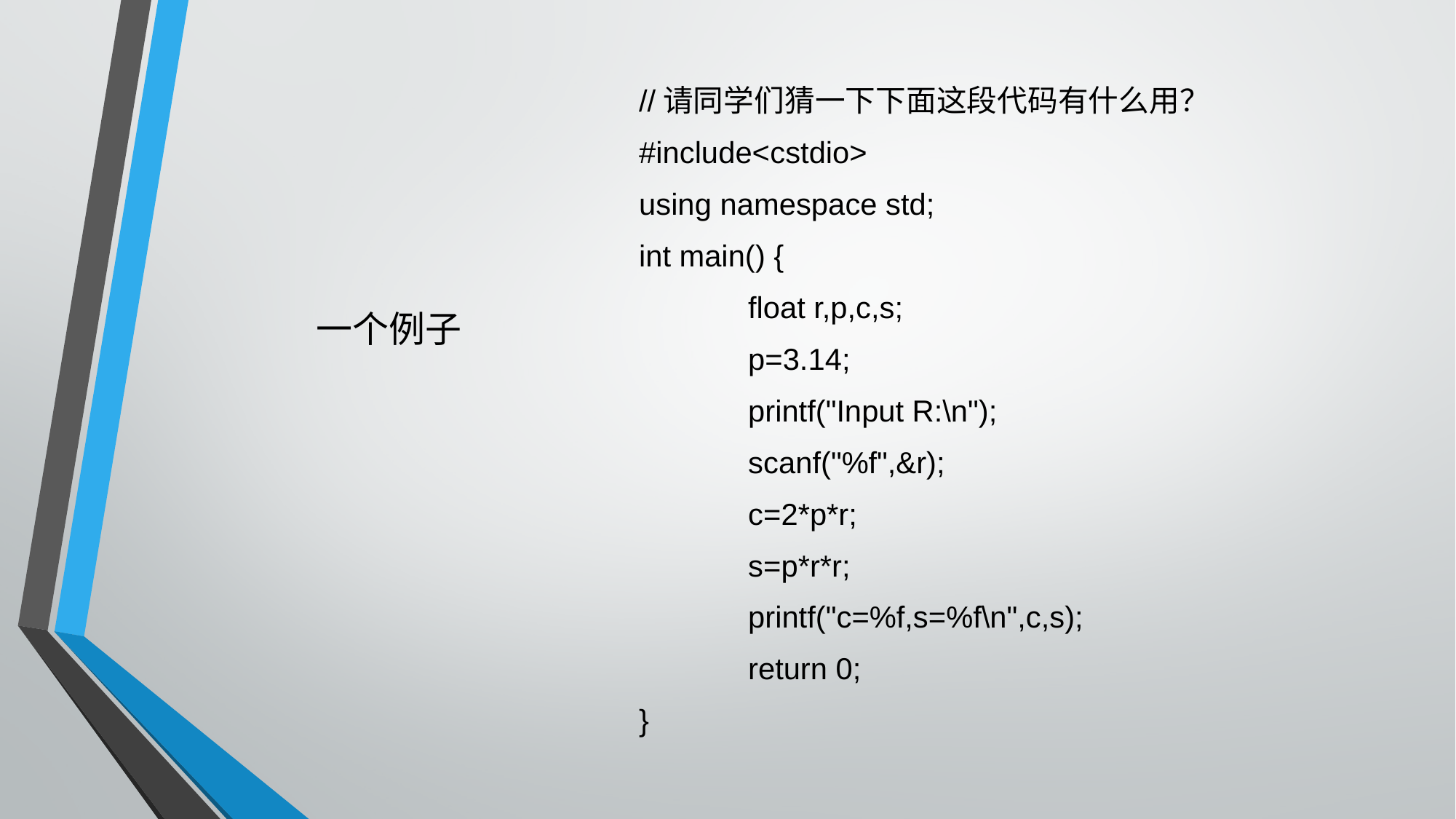

//请同学们猜一下下面这段代码有什么用？
#include<cstdio>
using namespace std;
int main() {
	float r,p,c,s;
	p=3.14;
	printf("Input R:\n");
	scanf("%f",&r);
	c=2*p*r;
	s=p*r*r;
	printf("c=%f,s=%f\n",c,s);
	return 0;
}
# 一个例子